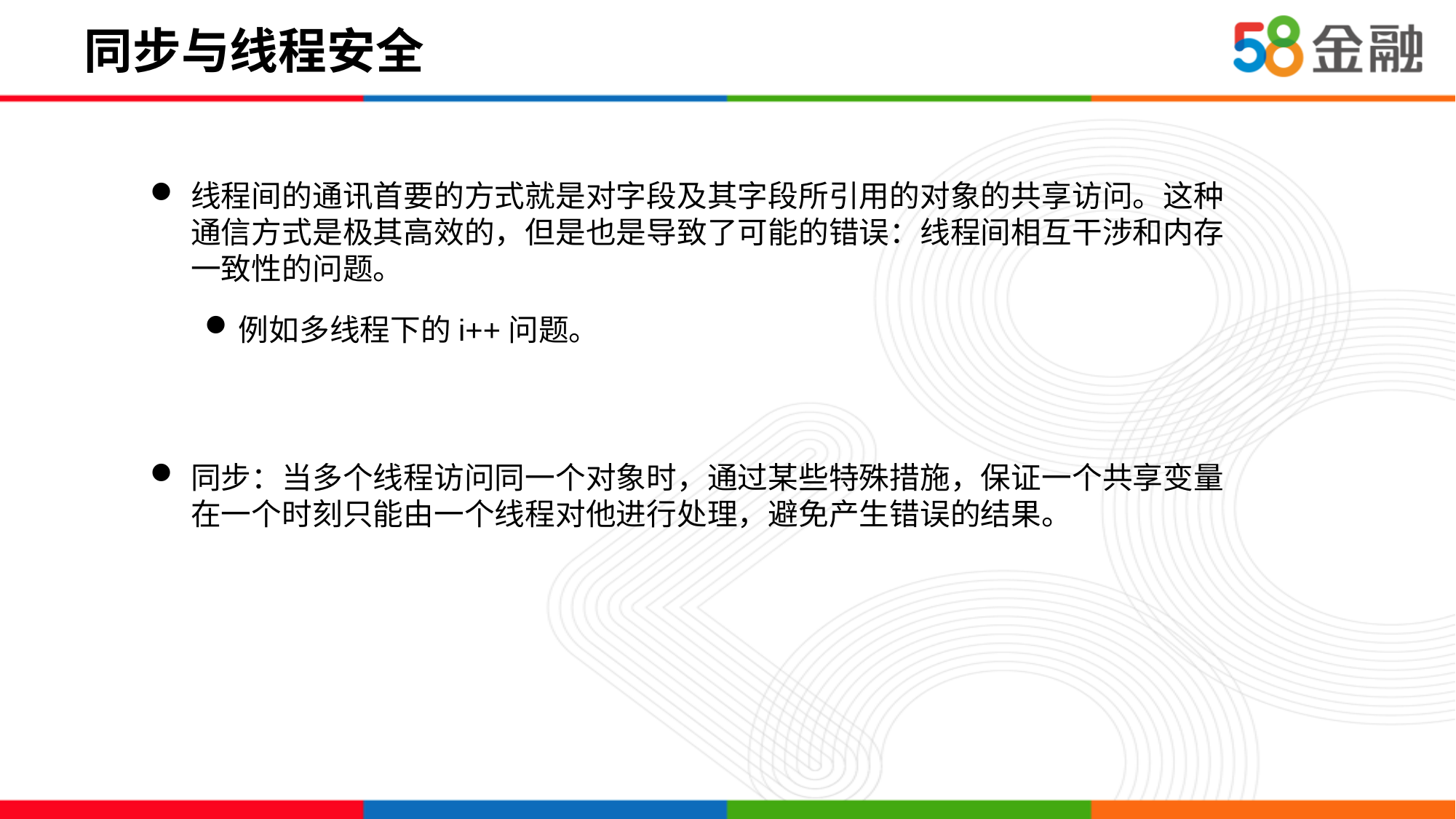

# 同步与线程安全
线程间的通讯首要的方式就是对字段及其字段所引用的对象的共享访问。这种通信方式是极其高效的，但是也是导致了可能的错误：线程间相互干涉和内存一致性的问题。
例如多线程下的i++问题。
同步：当多个线程访问同一个对象时，通过某些特殊措施，保证一个共享变量在一个时刻只能由一个线程对他进行处理，避免产生错误的结果。